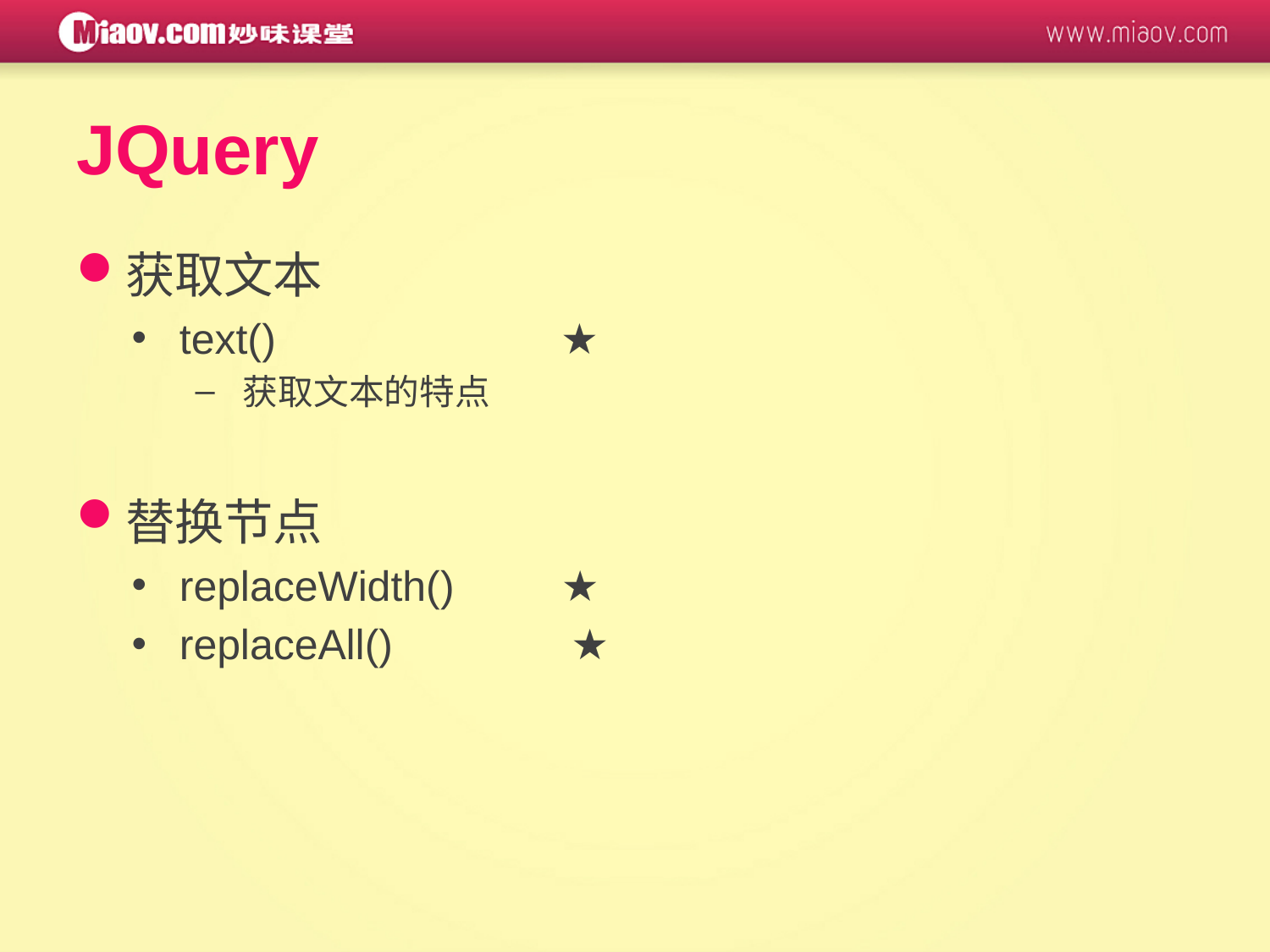

# JQuery
获取文本
text()                        ★
获取文本的特点

替换节点
replaceWidth()         ★
replaceAll()               ★